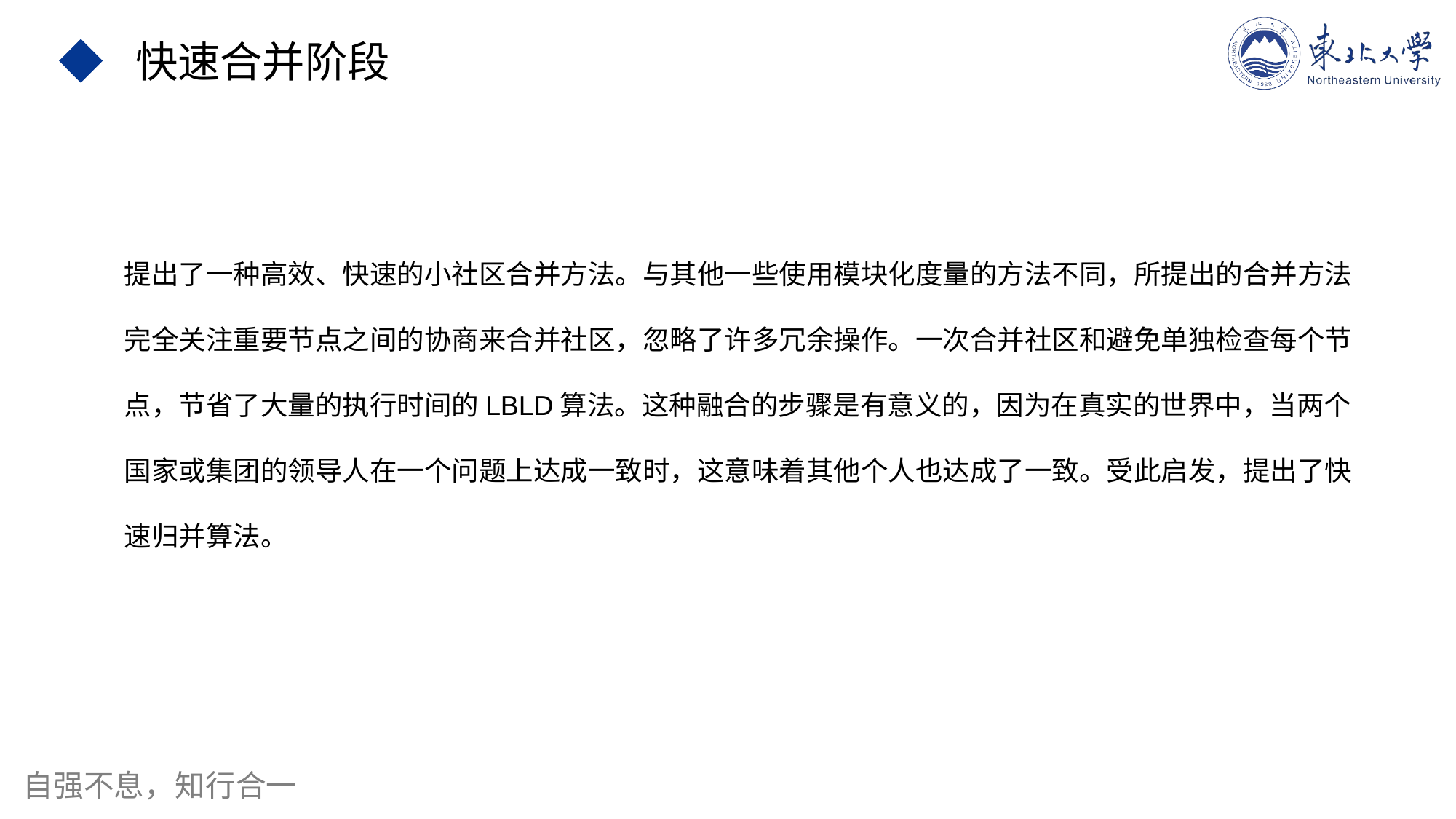

快速合并阶段

提出了一种高效、快速的小社区合并方法。与其他一些使用模块化度量的方法不同，所提出的合并方法完全关注重要节点之间的协商来合并社区，忽略了许多冗余操作。一次合并社区和避免单独检查每个节点，节省了大量的执行时间的LBLD算法。这种融合的步骤是有意义的，因为在真实的世界中，当两个国家或集团的领导人在一个问题上达成一致时，这意味着其他个人也达成了一致。受此启发，提出了快速归并算法。

输入标题内容
输入标题内容
输入标题内容输入标题内容输入标题内容输入标题内容
输入标题内容输入标题内容输入标题内容输入标题内容